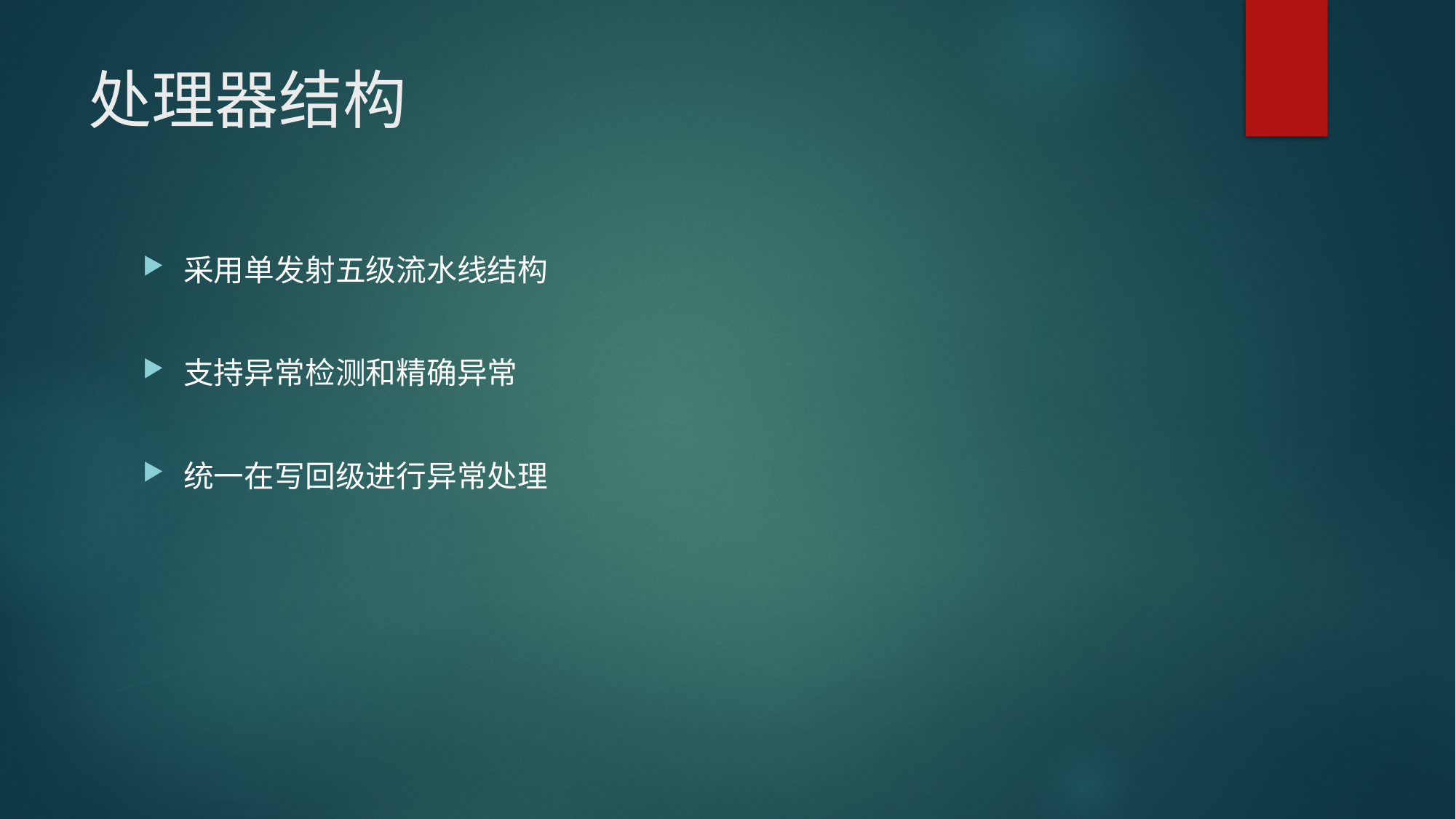

# 处理器结构
采用单发射五级流水线结构

支持异常检测和精确异常

统一在写回级进行异常处理